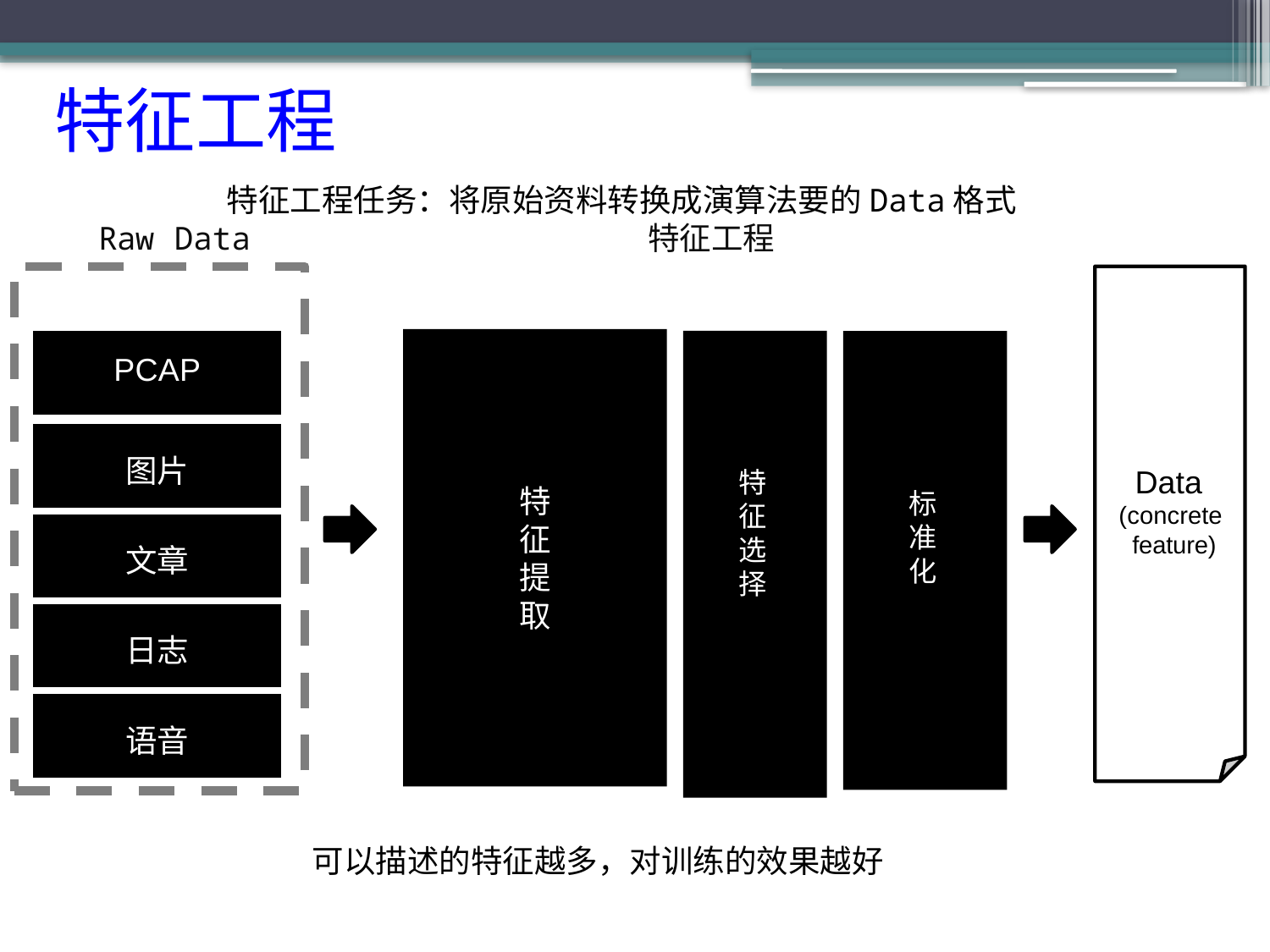

# 特征工程
特征工程任务：将原始资料转换成演算法要的Data格式
Raw Data	特征工程

特征提取

| PCAP |
| --- |
| 图片 |
| 文章 |
| 日志 |
| 语音 |

特征选择

标准化

Data
(concrete  feature)

可以描述的特征越多，对训练的效果越好